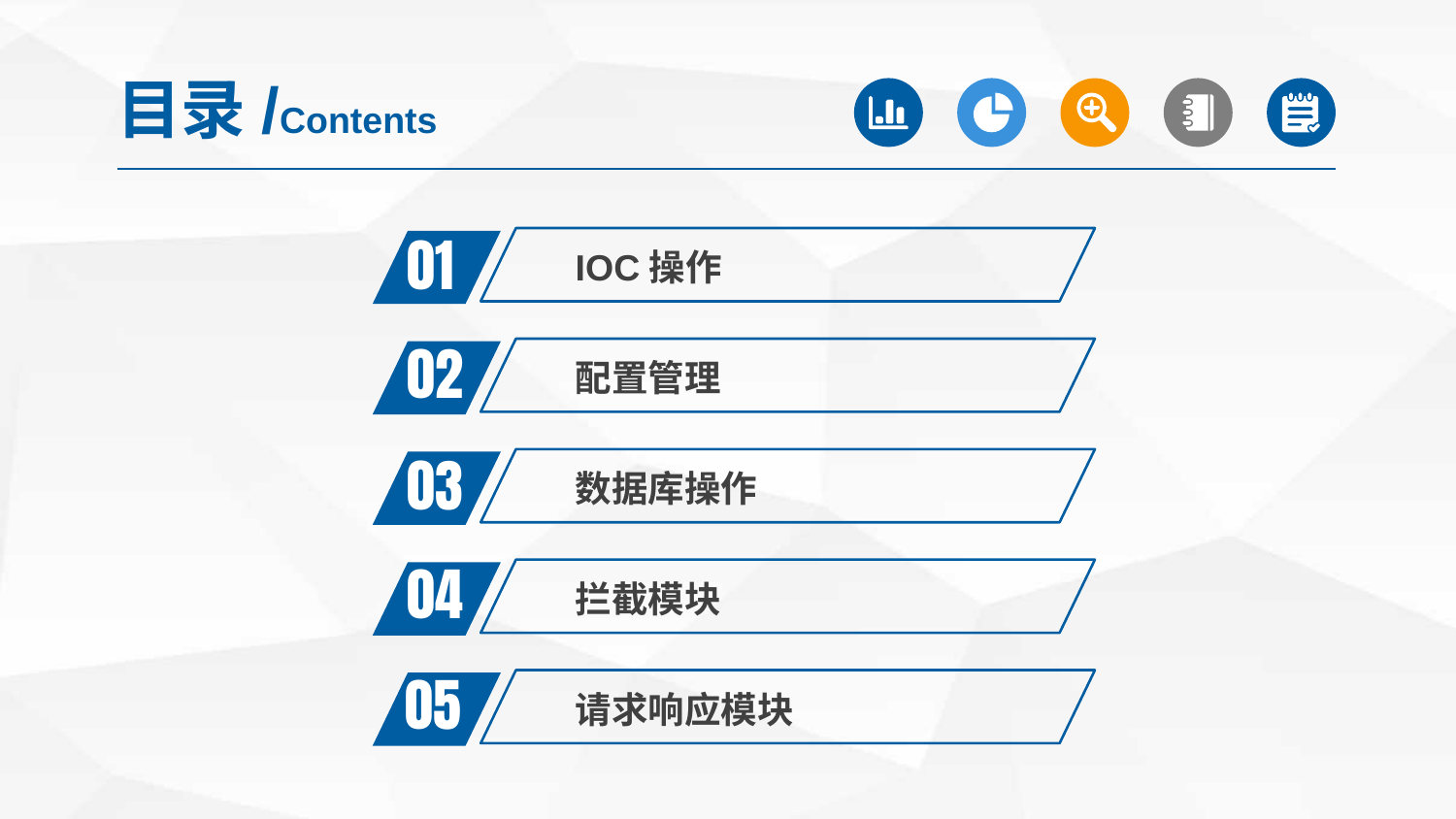

目录/Contents

01

IOC操作
02

配置管理
03

数据库操作
04

拦截模块
05

请求响应模块